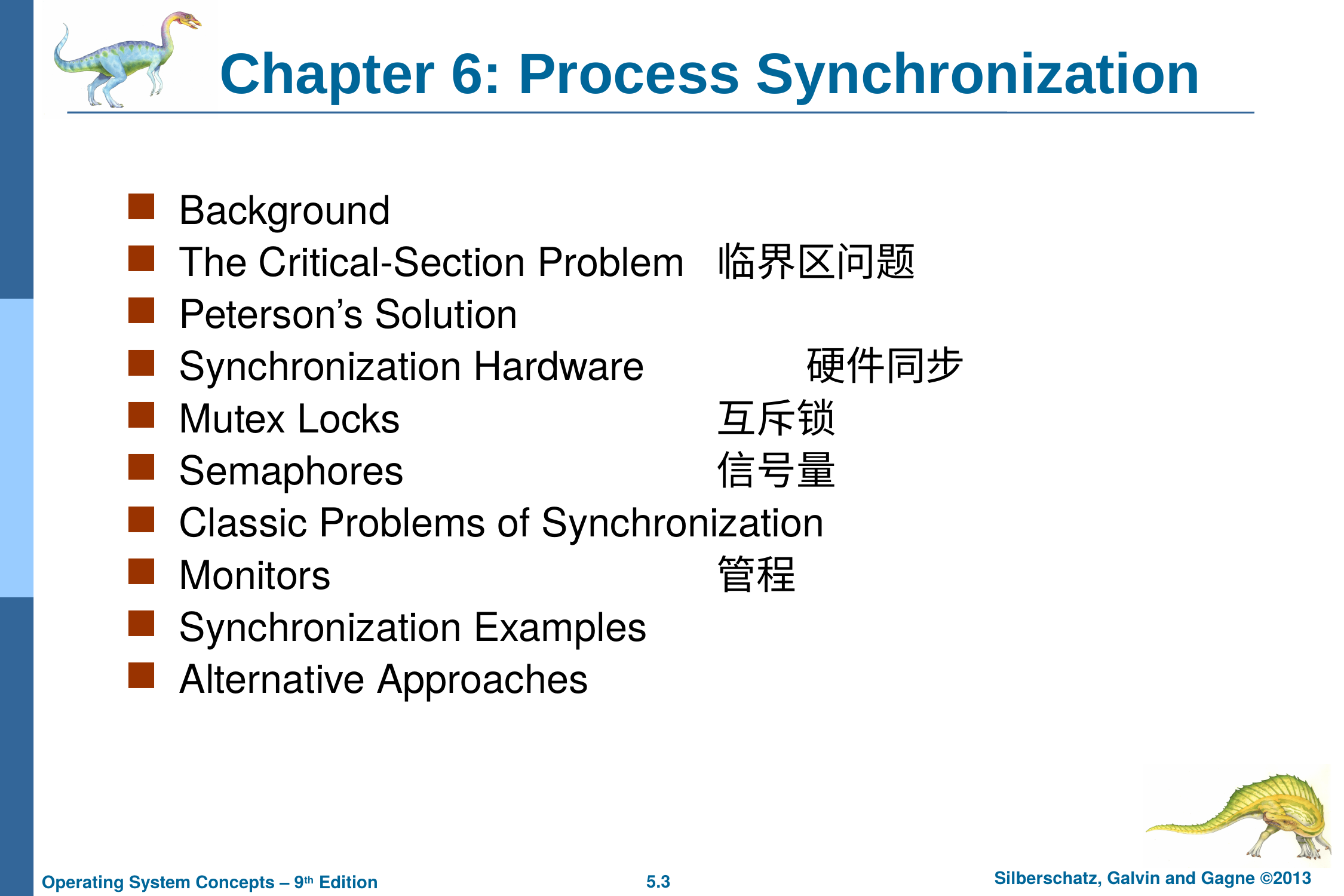

# Chapter 6: Process Synchronization
Background
The Critical-Section Problem	临界区问题
Peterson’s Solution
Synchronization Hardware		硬件同步
Mutex Locks				互斥锁
Semaphores				信号量
Classic Problems of Synchronization
Monitors					管程
Synchronization Examples
Alternative Approaches